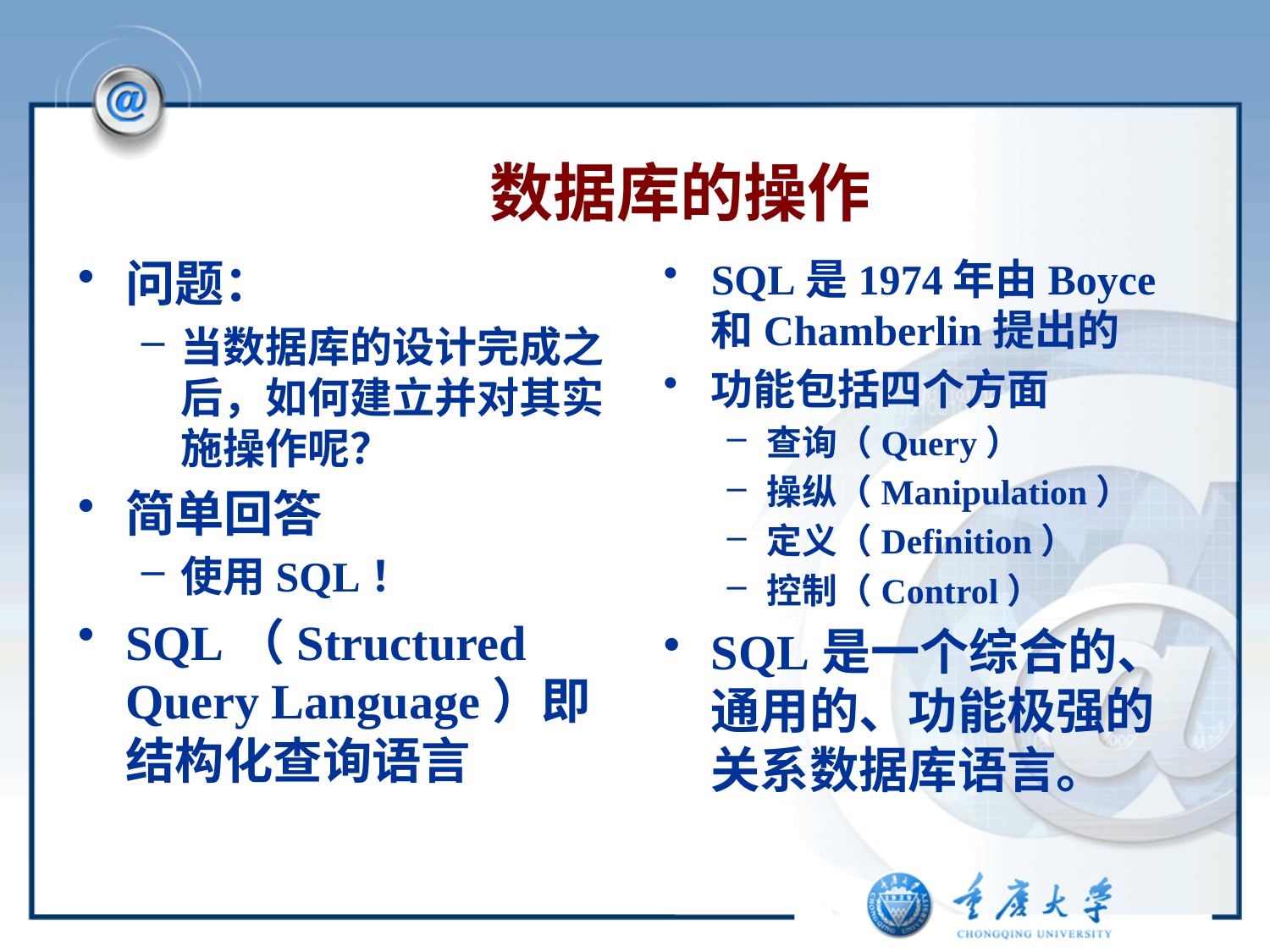

# 数据库的操作
问题：
当数据库的设计完成之后，如何建立并对其实施操作呢？
简单回答
使用SQL！
SQL（Structured Query Language）即结构化查询语言

SQL是1974年由Boyce和Chamberlin提出的
功能包括四个方面
查询（Query）
操纵（Manipulation）
定义（Definition）
控制（Control）
SQL是一个综合的、通用的、功能极强的关系数据库语言。